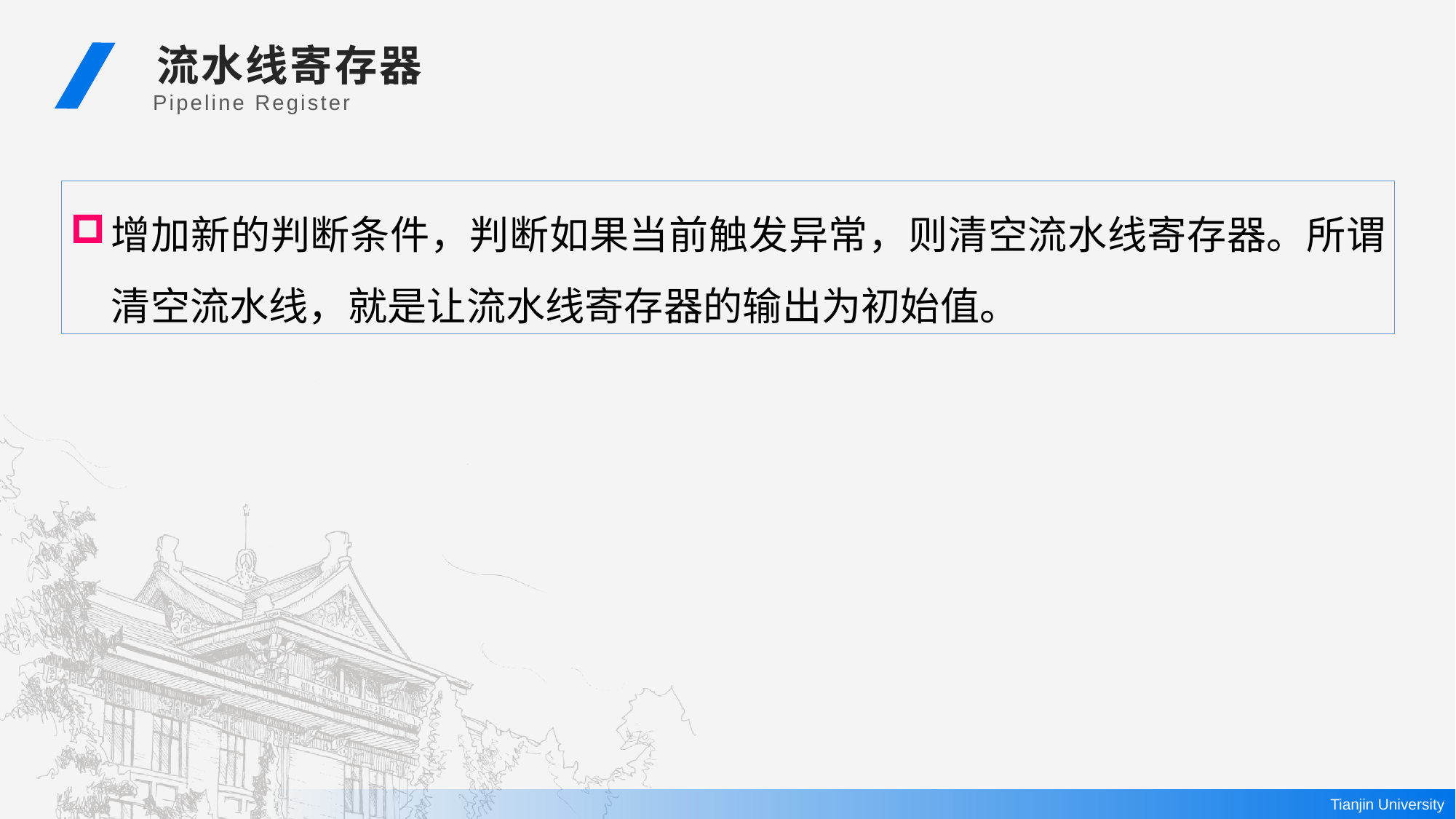

流水线寄存器
Pipeline Register
增加新的判断条件，判断如果当前触发异常，则清空流水线寄存器。所谓清空流水线，就是让流水线寄存器的输出为初始值。